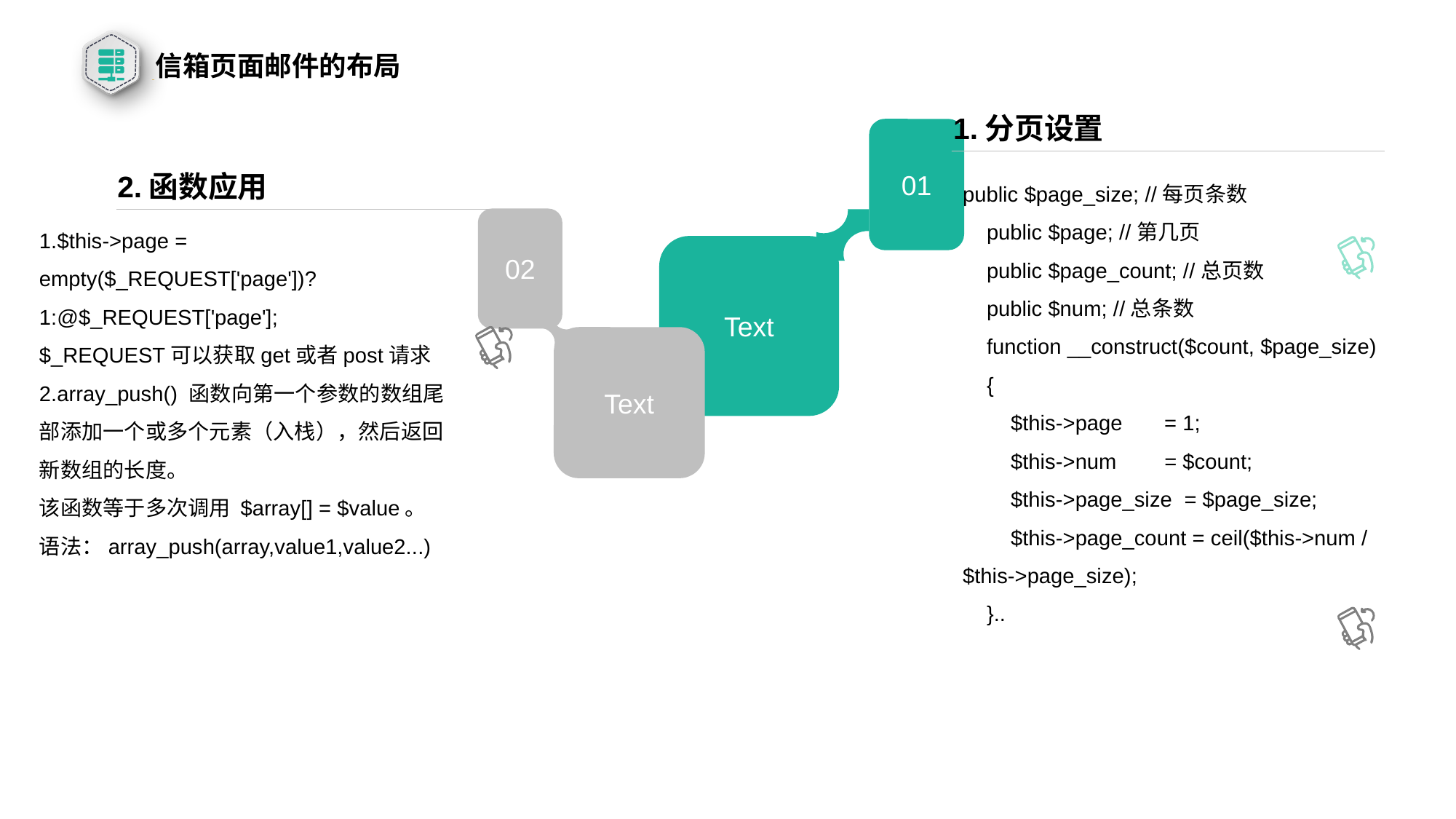

信箱页面邮件的布局

1.分页设置
01
02

Text

Text
2.函数应用
public $page_size; //每页条数
    public $page; //第几页
    public $page_count; //总页数
    public $num; //总条数
    function __construct($count, $page_size)
    {
        $this->page       = 1;
        $this->num        = $count;
        $this->page_size  = $page_size;
        $this->page_count = ceil($this->num / $this->page_size);
    }..
1.$this->page = empty($_REQUEST['page'])?1:@$_REQUEST['page'];
$_REQUEST可以获取get或者post请求
2.array_push() 函数向第一个参数的数组尾部添加一个或多个元素（入栈），然后返回新数组的长度。
该函数等于多次调用 $array[] = $value。
语法：array_push(array,value1,value2...)